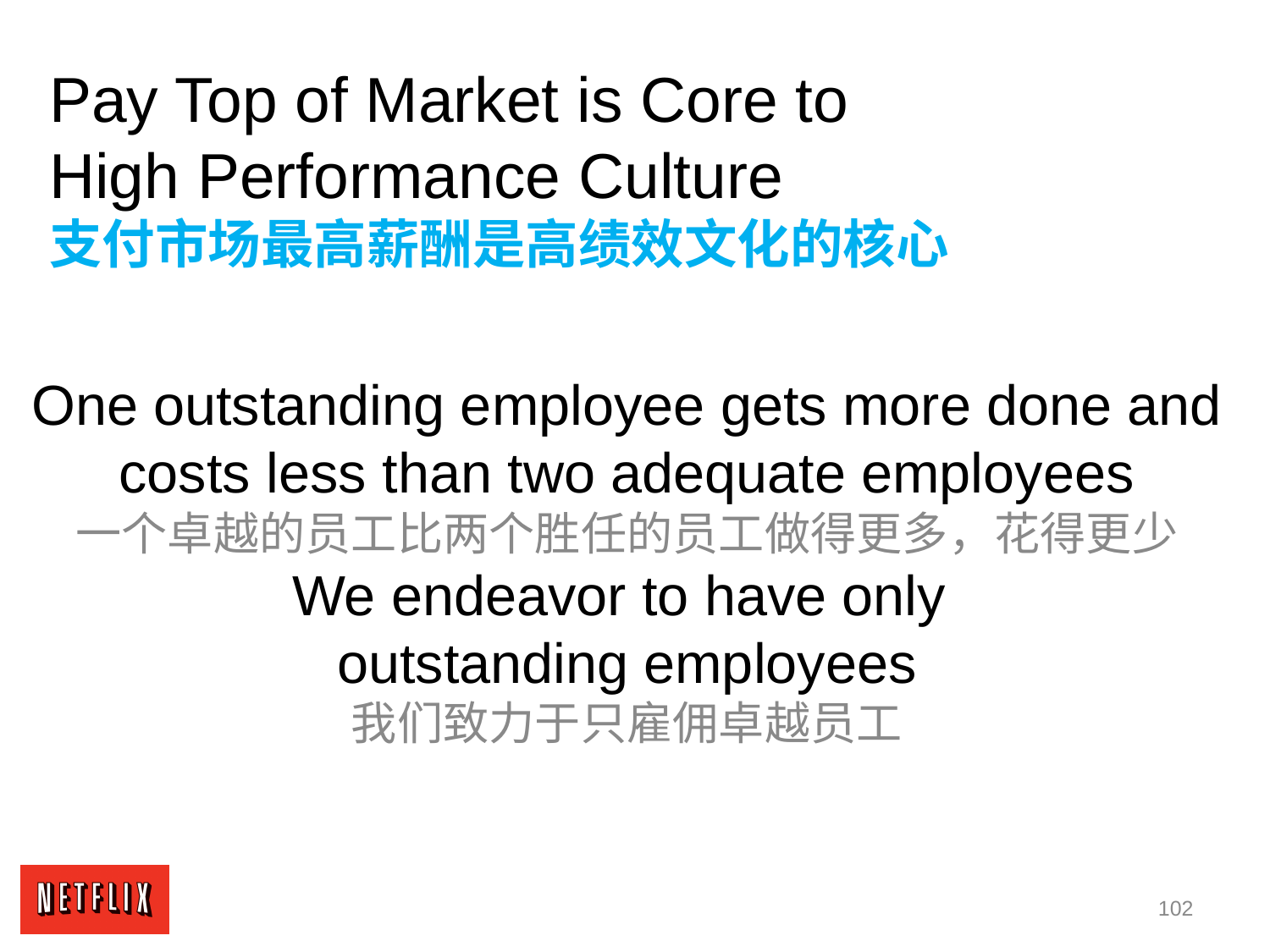

Pay Top of Market is Core to
High Performance Culture
支付市场最高薪酬是高绩效文化的核心
One outstanding employee gets more done and costs less than two adequate employees
一个卓越的员工比两个胜任的员工做得更多，花得更少
We endeavor to have only
outstanding employees
我们致力于只雇佣卓越员工
102